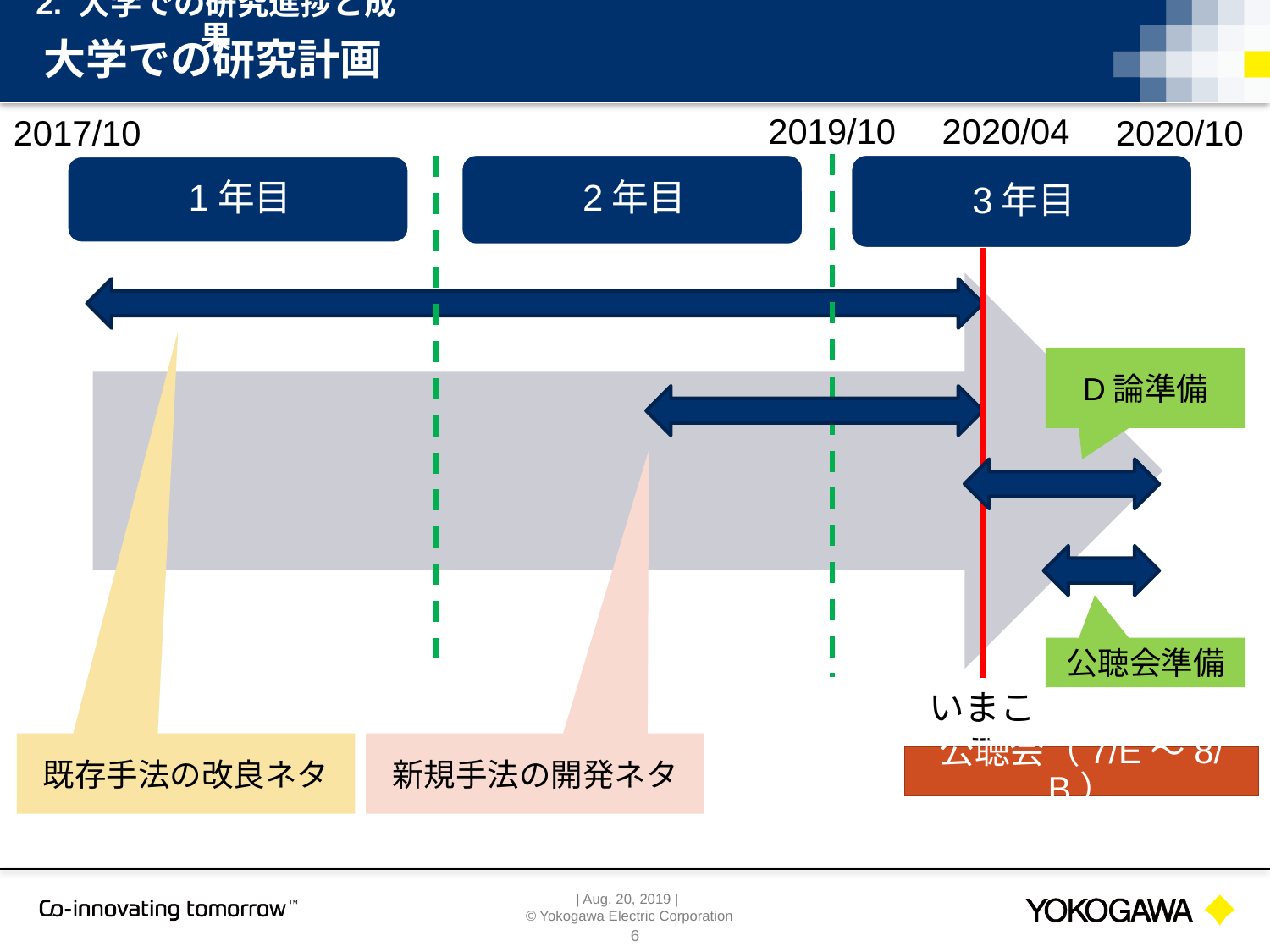

2. 大学での研究進捗と成果
# 大学での研究計画
2019/10
2020/04
2017/10
2020/10
1年目
2年目
3年目

D論準備

公聴会準備
いまここ
新規手法の開発ネタ
既存手法の改良ネタ
公聴会（7/E～8/B）
6